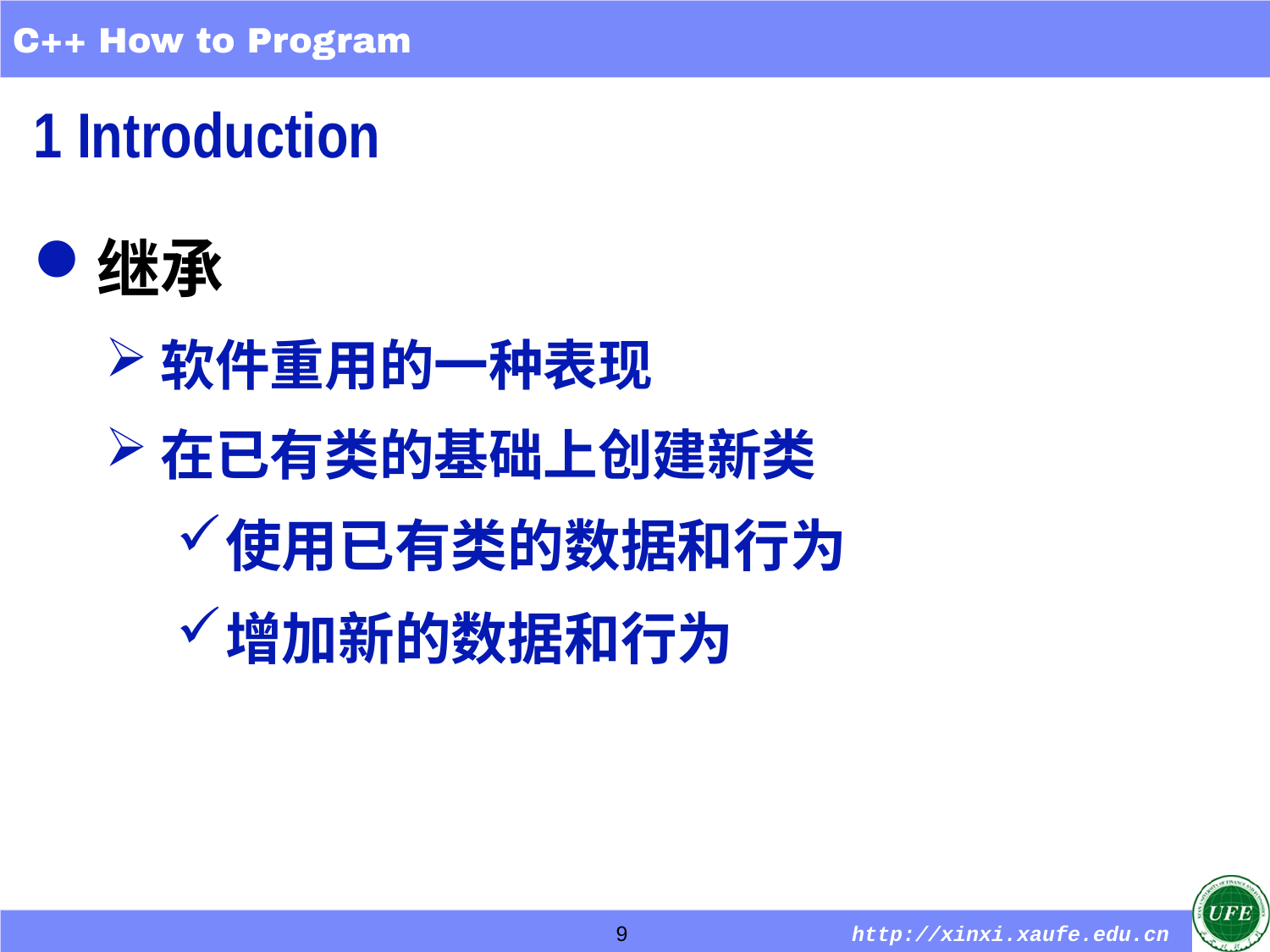

1 Introduction
继承
软件重用的一种表现
在已有类的基础上创建新类
使用已有类的数据和行为
增加新的数据和行为
9